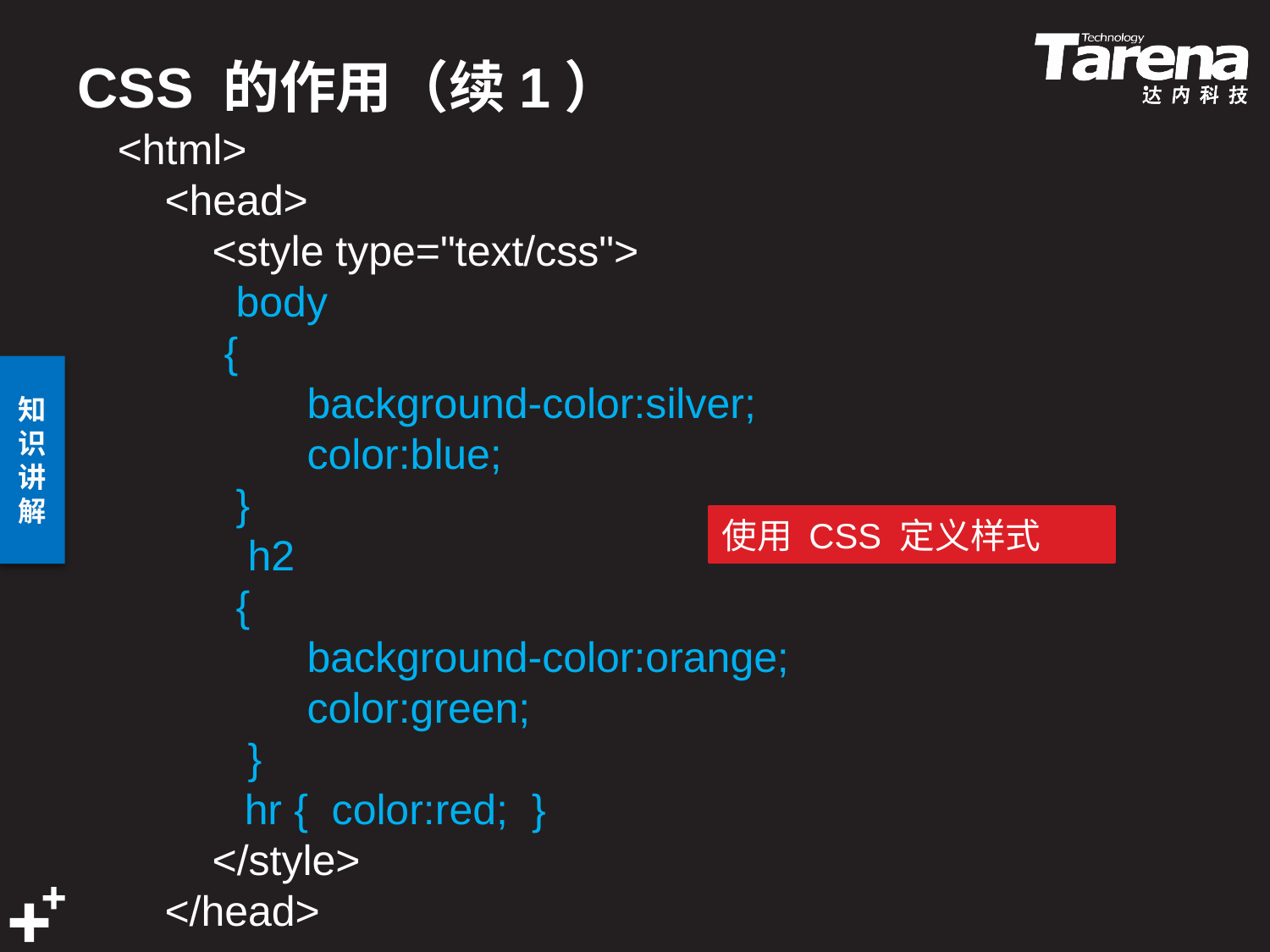

# CSS 的作用（续1）
<html>
    <head>
        <style type="text/css">
          body
         {
                background-color:silver;
                color:blue;
          }
           h2
          {
                background-color:orange;
                color:green;
           }
	hr {  color:red;  }
        </style>
    </head>
使用 CSS 定义样式